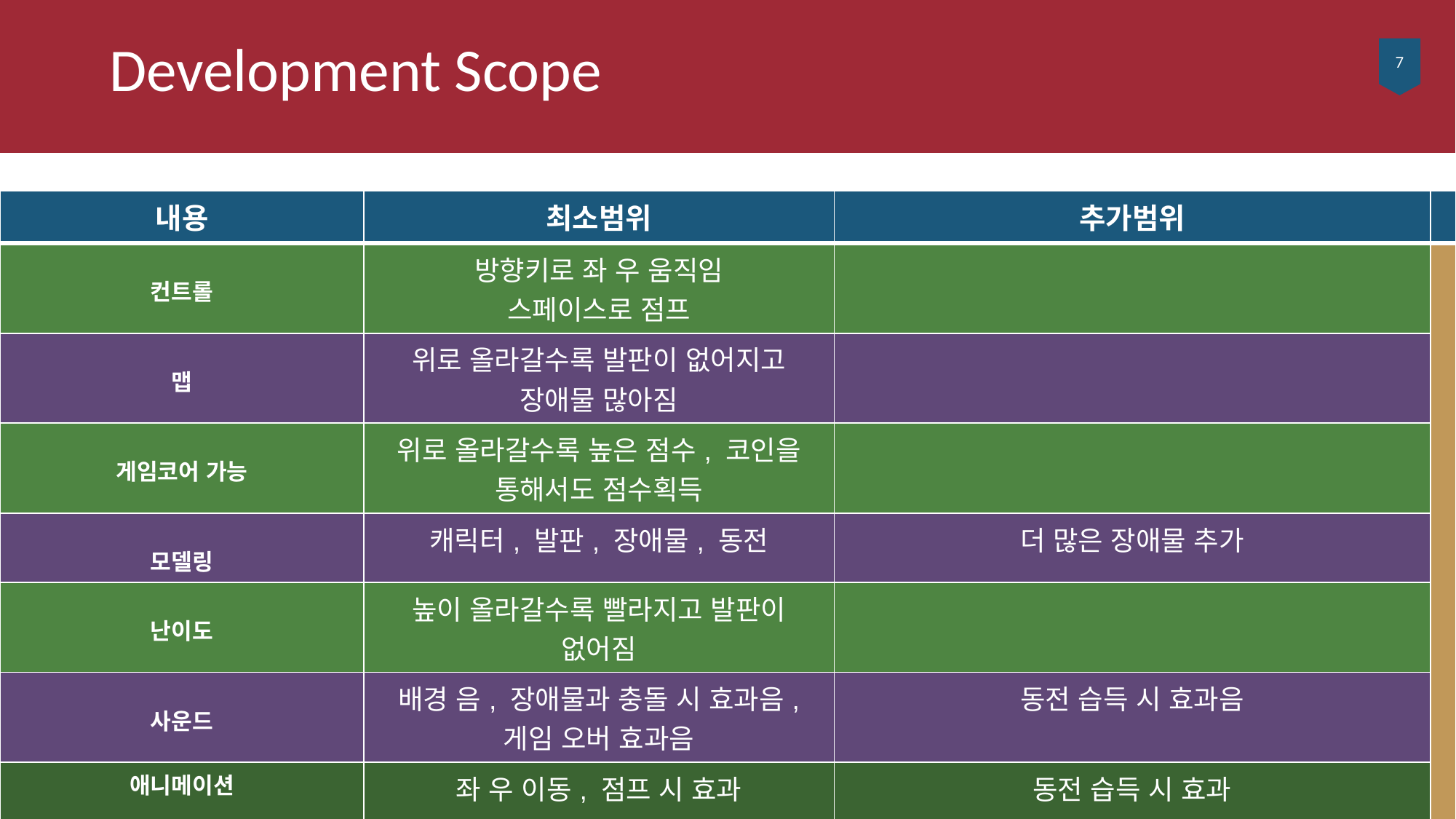

Development Scope
7
| 내용 | 최소범위 | 추가범위 |  |
| --- | --- | --- | --- |
| 컨트롤 | 방향키로 좌 우 움직임 스페이스로 점프 |  |  |
| 맵 | 위로 올라갈수록 발판이 없어지고 장애물 많아짐 |  |  |
| 게임코어 가능 | 위로 올라갈수록 높은 점수, 코인을 통해서도 점수획득 |  |  |
| 모델링 | 캐릭터, 발판, 장애물, 동전 | 더 많은 장애물 추가 |  |
| 난이도 | 높이 올라갈수록 빨라지고 발판이 없어짐 |  |  |
| 사운드 | 배경 음, 장애물과 충돌 시 효과음, 게임 오버 효과음 | 동전 습득 시 효과음 |  |
| 애니메이션 | 좌 우 이동, 점프 시 효과 | 동전 습득 시 효과 |  |